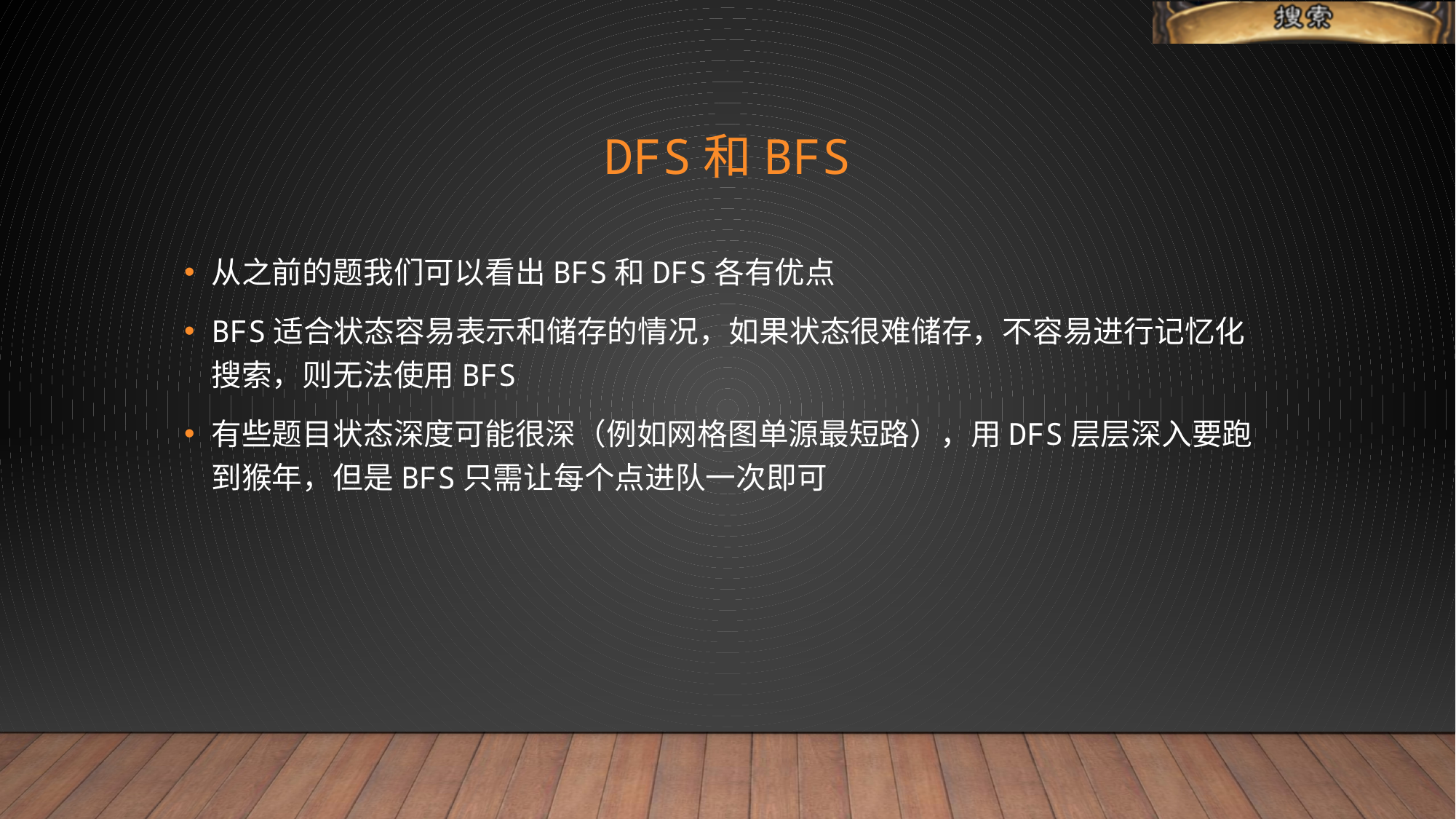

# DFS和BFS
从之前的题我们可以看出BFS和DFS各有优点
BFS适合状态容易表示和储存的情况，如果状态很难储存，不容易进行记忆化搜索，则无法使用BFS
有些题目状态深度可能很深（例如网格图单源最短路），用DFS层层深入要跑到猴年，但是BFS只需让每个点进队一次即可